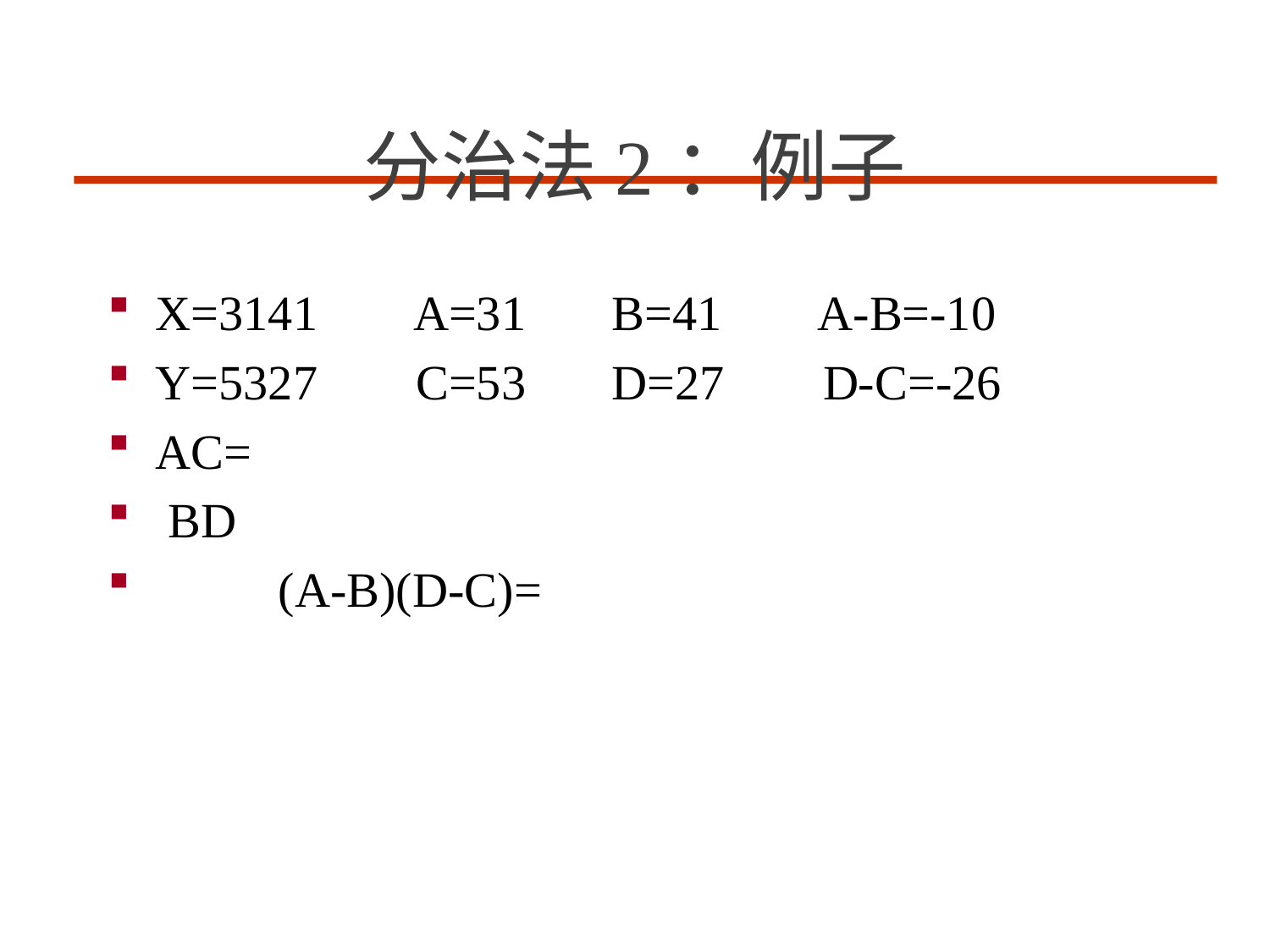

# 分治法2：例子
X=3141        A=31       B=41        A-B=-10
Y=5327        C=53       D=27        D-C=-26
AC=
 BD
          (A-B)(D-C)=